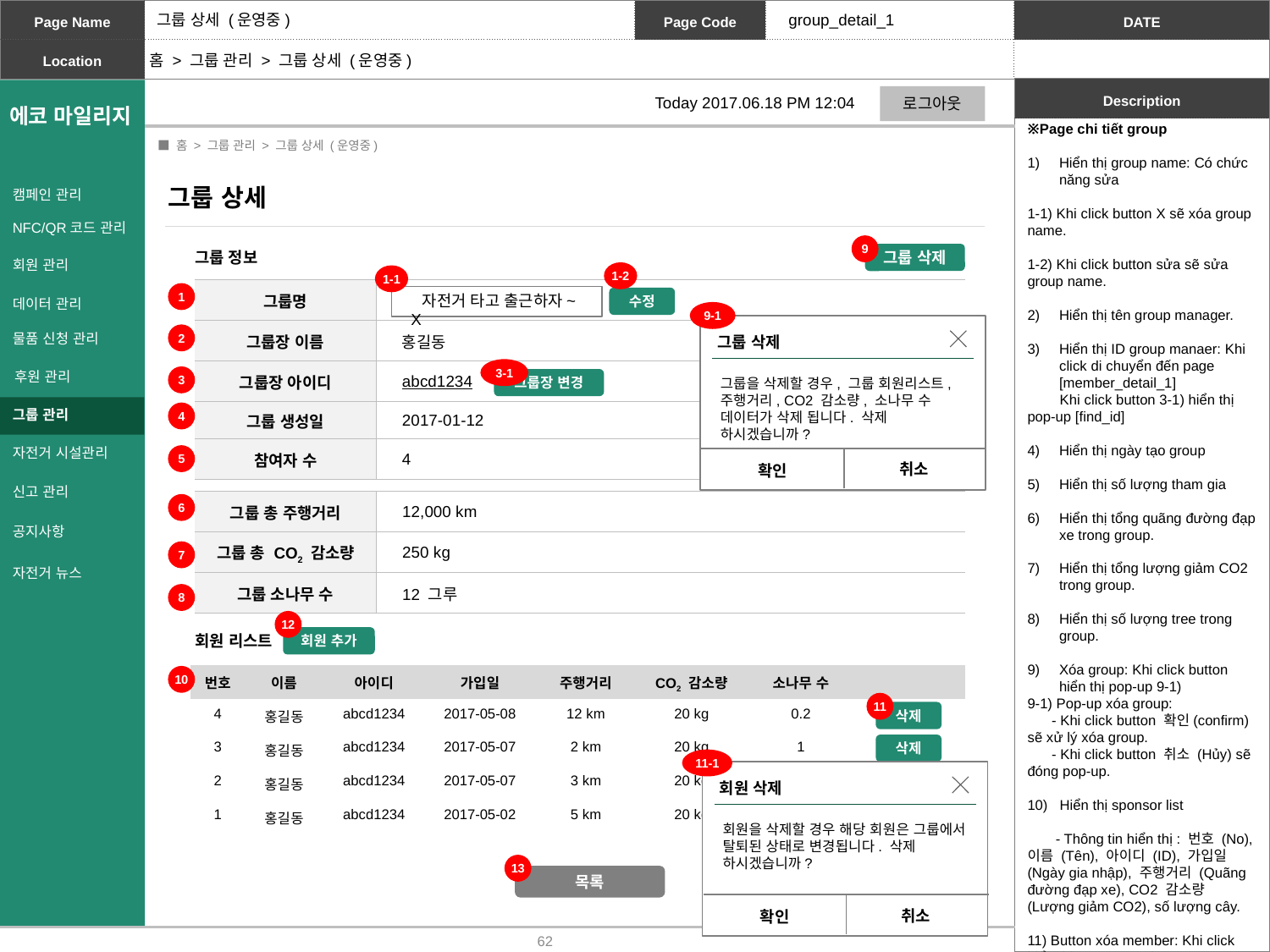

그룹 상세 (운영중)
group_detail_1
홈 > 그룹 관리 > 그룹 상세 (운영중)
로그아웃
Today 2017.06.18 PM 12:04
※Page chi tiết group

Hiển thị group name: Có chức năng sửa

1-1) Khi click button X sẽ xóa group name.

1-2) Khi click button sửa sẽ sửa group name.

Hiển thị tên group manager.

Hiển thị ID group manaer: Khi click di chuyển đến page [member_detail_1]
        Khi click button 3-1) hiển thị pop-up [find_id]

Hiển thị ngày tạo group

Hiển thị số lượng tham gia

Hiển thị tổng quãng đường đạp xe trong group.

Hiển thị tổng lượng giảm CO2 trong group.

Hiển thị số lượng tree trong group.

Xóa group: Khi click button hiển thị pop-up 9-1)
9-1) Pop-up xóa group:
      - Khi click button 확인(confirm) sẽ xử lý xóa group.
      - Khi click button 취소 (Hủy) sẽ đóng pop-up.

10)   Hiển thị sponsor list

       - Thông tin hiển thị : 번호 (No), 이름 (Tên), 아이디 (ID), 가입일 (Ngày gia nhập), 주행거리 (Quãng đường đạp xe), CO2 감소량 (Lượng giảm CO2), số lượng cây.

11) Button xóa member: Khi click hiển thị pop-up 11-1)
11-1) Khi click button 확인 (Confirm) xử lý xóa member tương ứng. Khi click button 취소(Hủy) sẽ đóng pop-up.
Button add member: Khi click hiển thị pop-up [find_id]

List: Khi click button di chuyển đến page [group_list].

   ■ 홈 > 그룹 관리 > 그룹 상세 (운영중)
그룹 상세
캠페인 관리
NFC/QR코드 관리
회원 관리
데이터 관리
물품 신청 관리
후원 관리
그룹 관리

자전거 시설관리
신고 관리
공지사항
자전거 뉴스
9
그룹 정보
그룹 삭제
1-2
1-1
| 그룹명 |  |
| --- | --- |
| 그룹장 이름 | 홍길동 |
| 그룹장 아이디 | abcd1234 |
| 그룹 생성일 | 2017-01-12 |
| 참여자 수 | 4 |
1
자전거 타고 출근하자~     X

수정
9-1

2
그룹 삭제

3-1

3
그룹을 삭제할 경우, 그룹 회원리스트, 주행거리, CO2 감소량, 소나무 수 데이터가 삭제 됩니다. 삭제 하시겠습니까?
그룹장 변경
4
5
취소
확인
| 그룹 총 주행거리 | 12,000 km |
| --- | --- |
| 그룹 총 CO2 감소량 | 250 kg |
| 그룹 소나무 수 | 12 그루 |
6
7
8
12
회원 리스트
회원 추가
| 번호 | 이름 | 아이디 | 가입일 | 주행거리 | CO2 감소량 | 소나무 수 |  |
| --- | --- | --- | --- | --- | --- | --- | --- |
| 4 | 홍길동 | abcd1234 | 2017-05-08 | 12 km | 20 kg | 0.2 |  |
| 3 | 홍길동 | abcd1234 | 2017-05-07 | 2 km | 20 kg | 1 |  |
| 2 | 홍길동 | abcd1234 | 2017-05-07 | 3 km | 20 kg | 5 |  |
| 1 | 홍길동 | abcd1234 | 2017-05-02 | 5 km | 20 kg | 7 |  |
10
11
삭제
삭제
11-1

삭제
회원 삭제

삭제

회원을 삭제할 경우 해당 회원은 그룹에서 탈퇴된 상태로 변경됩니다. 삭제 하시겠습니까?
13
목록
취소
확인
62